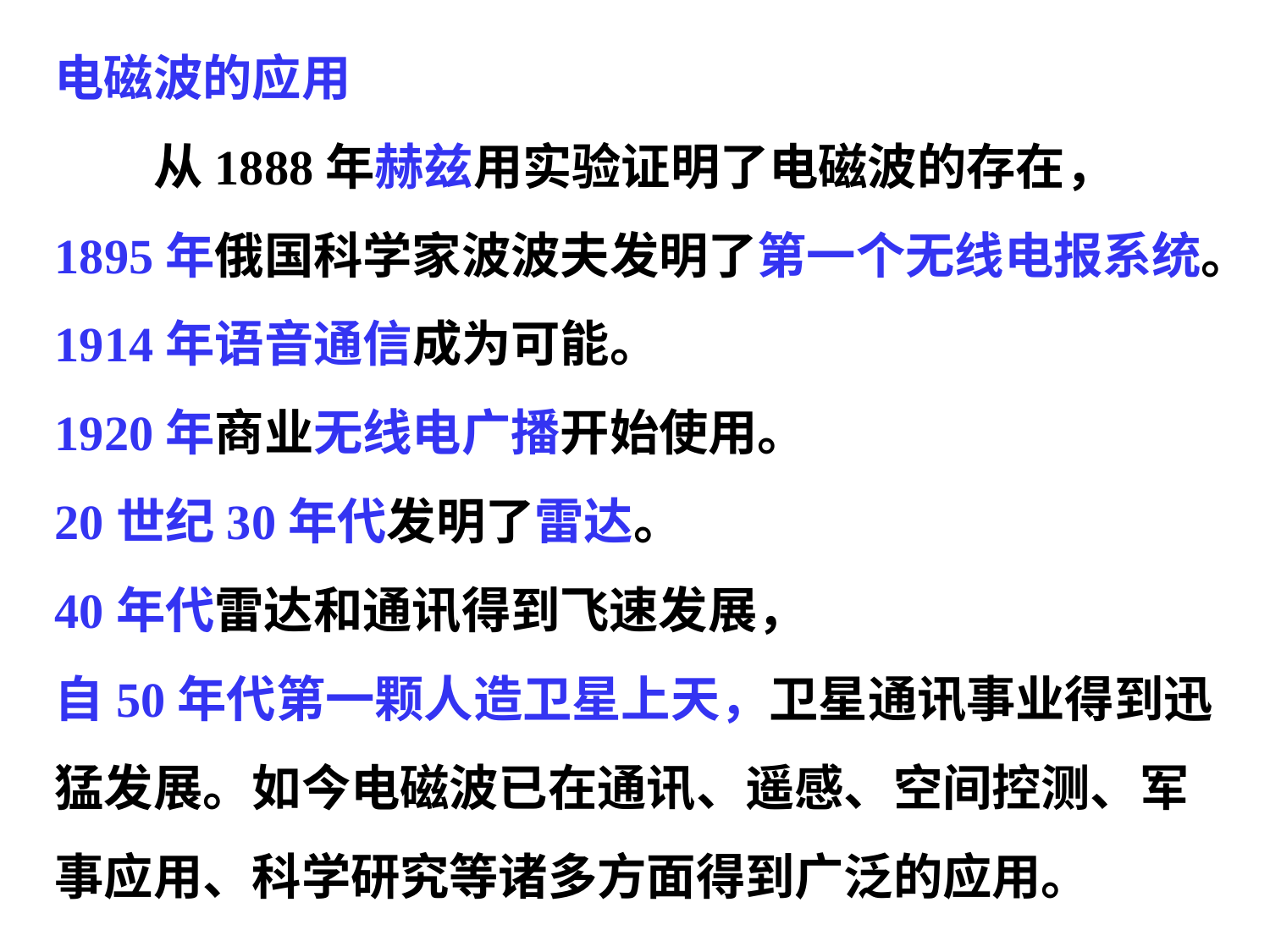

电磁波的应用
　　从1888年赫兹用实验证明了电磁波的存在，
1895年俄国科学家波波夫发明了第一个无线电报系统。
1914年语音通信成为可能。
1920年商业无线电广播开始使用。
20世纪30年代发明了雷达。
40年代雷达和通讯得到飞速发展，
自50年代第一颗人造卫星上天，卫星通讯事业得到迅猛发展。如今电磁波已在通讯、遥感、空间控测、军事应用、科学研究等诸多方面得到广泛的应用。